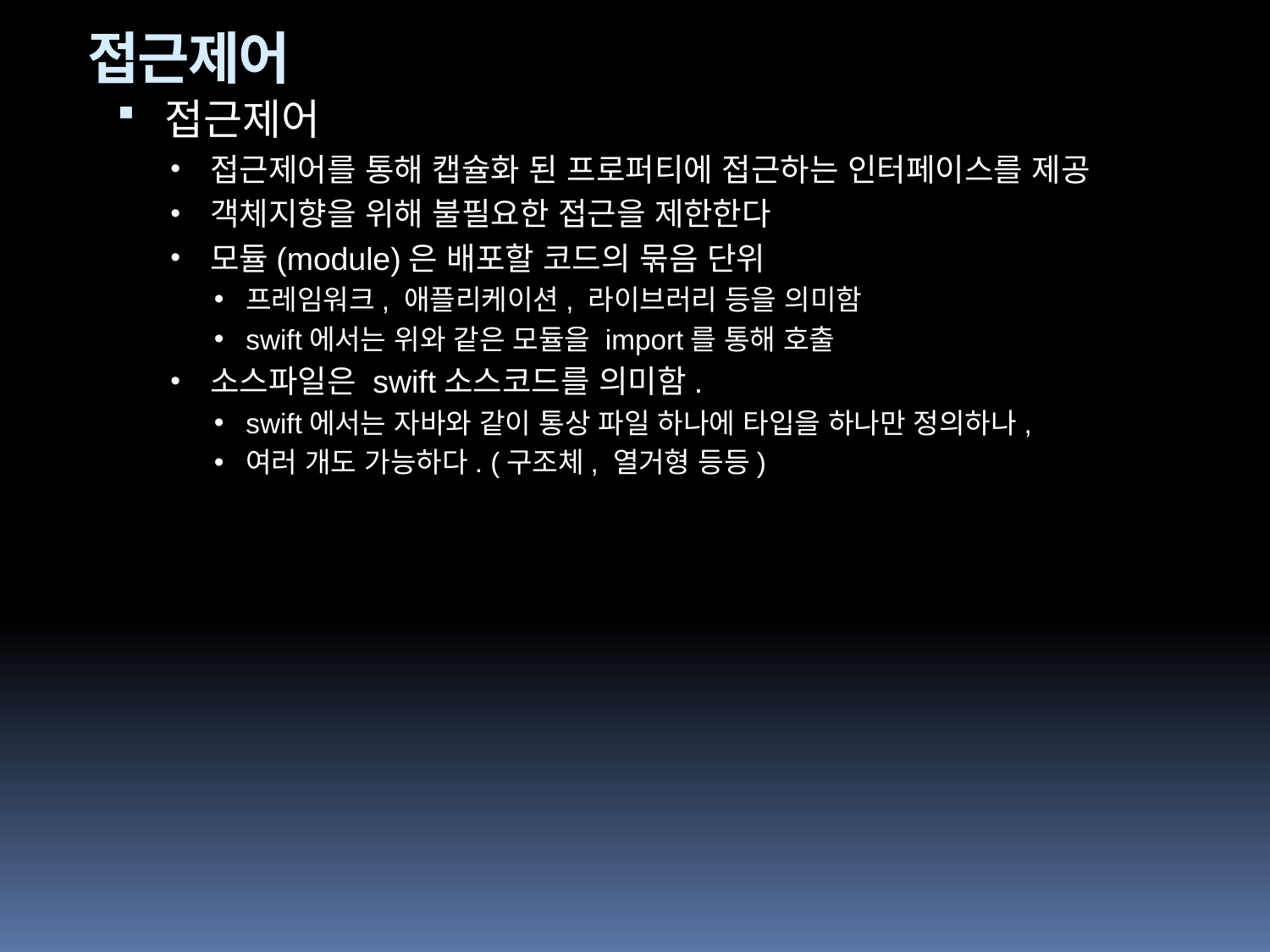

접근제어
접근제어
접근제어를 통해 캡슐화 된 프로퍼티에 접근하는 인터페이스를 제공
객체지향을 위해 불필요한 접근을 제한한다
모듈(module)은 배포할 코드의 묶음 단위
프레임워크, 애플리케이션, 라이브러리 등을 의미함
swift에서는 위와 같은 모듈을 import를 통해 호출
소스파일은 swift소스코드를 의미함.
swift에서는 자바와 같이 통상 파일 하나에 타입을 하나만 정의하나,
여러 개도 가능하다. (구조체, 열거형 등등)